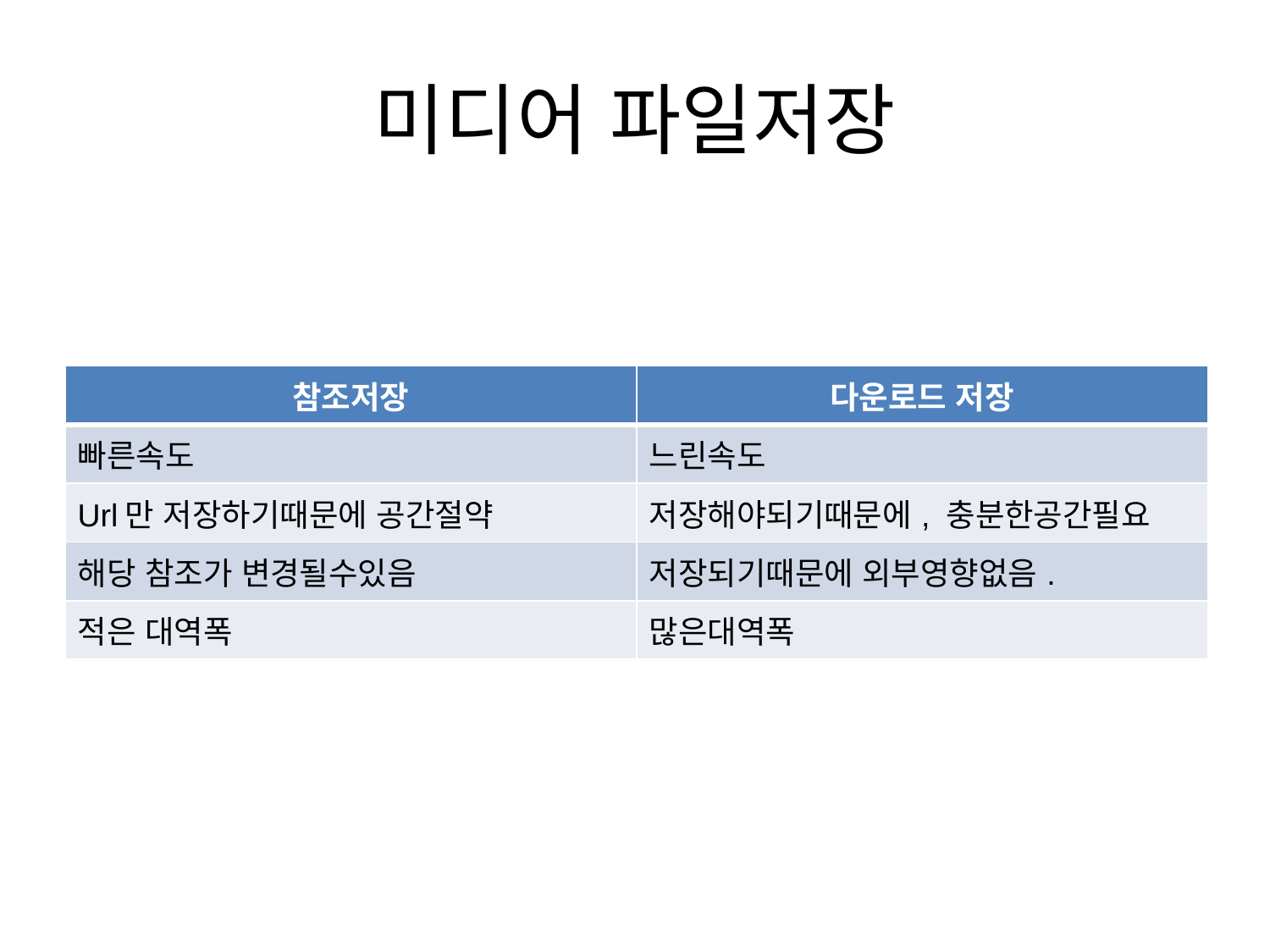

# 미디어 파일저장
| 참조저장 | 다운로드 저장 |
| --- | --- |
| 빠른속도 | 느린속도 |
| Url만 저장하기때문에 공간절약 | 저장해야되기때문에, 충분한공간필요 |
| 해당 참조가 변경될수있음 | 저장되기때문에 외부영향없음. |
| 적은 대역폭 | 많은대역폭 |